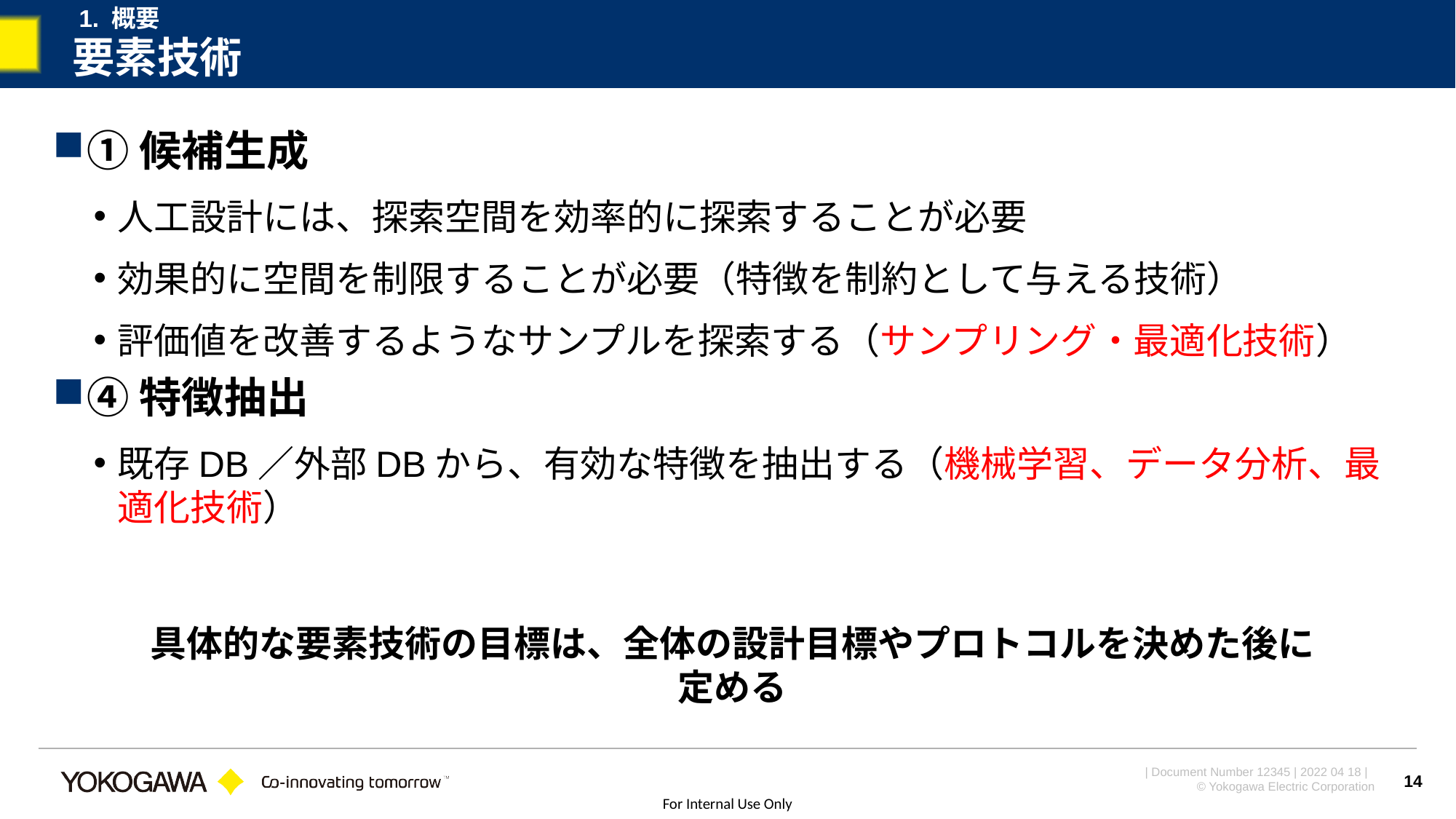

1. 概要
# 要素技術
①候補生成
人工設計には、探索空間を効率的に探索することが必要
効果的に空間を制限することが必要（特徴を制約として与える技術）
評価値を改善するようなサンプルを探索する（サンプリング・最適化技術）
④特徴抽出
既存DB／外部DBから、有効な特徴を抽出する（機械学習、データ分析、最適化技術）
具体的な要素技術の目標は、全体の設計目標やプロトコルを決めた後に定める
14